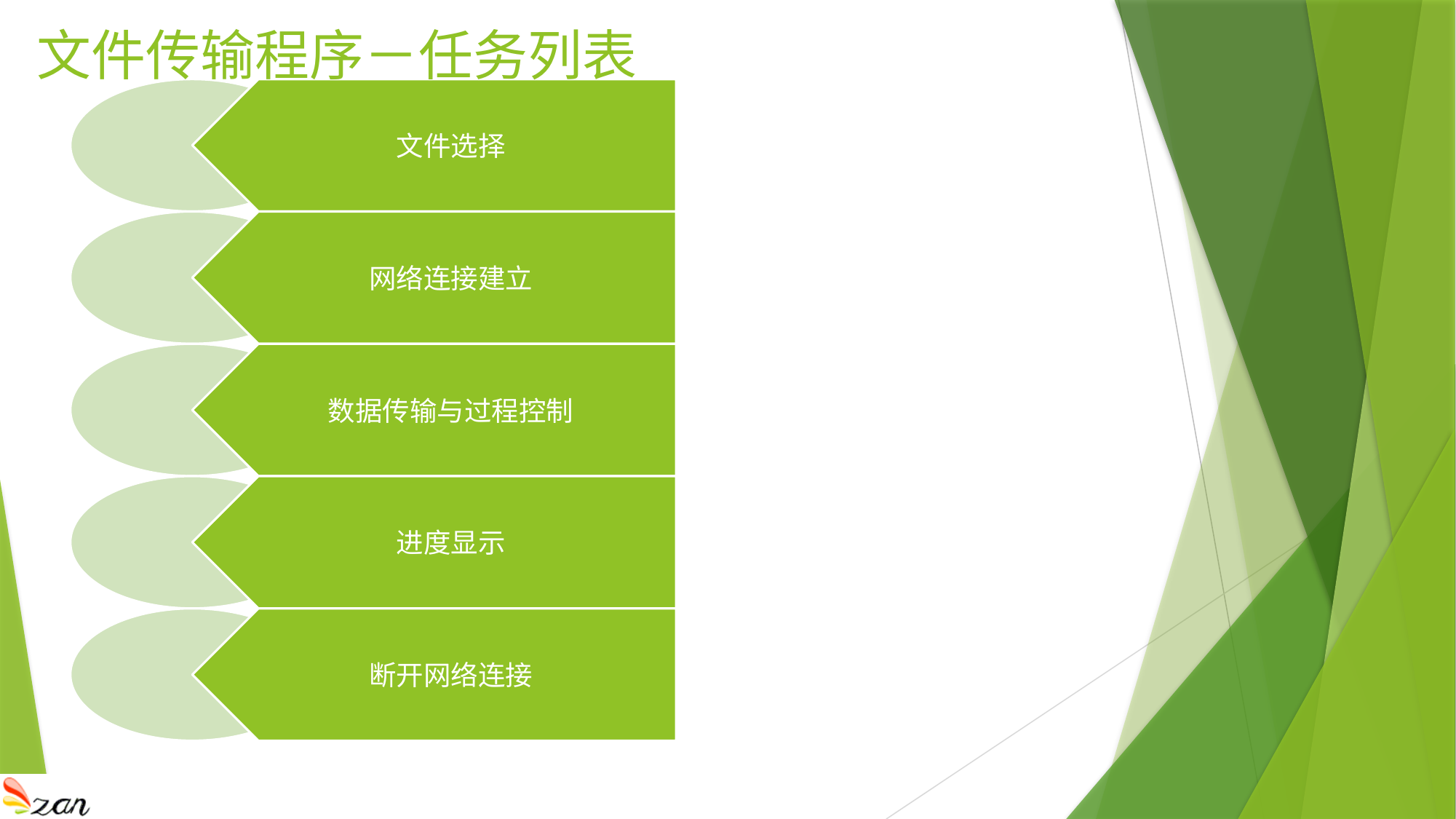

# 文件传输程序－任务列表
文件选择
数据传输与过程控制
进度显示
网络连接建立
断开网络连接